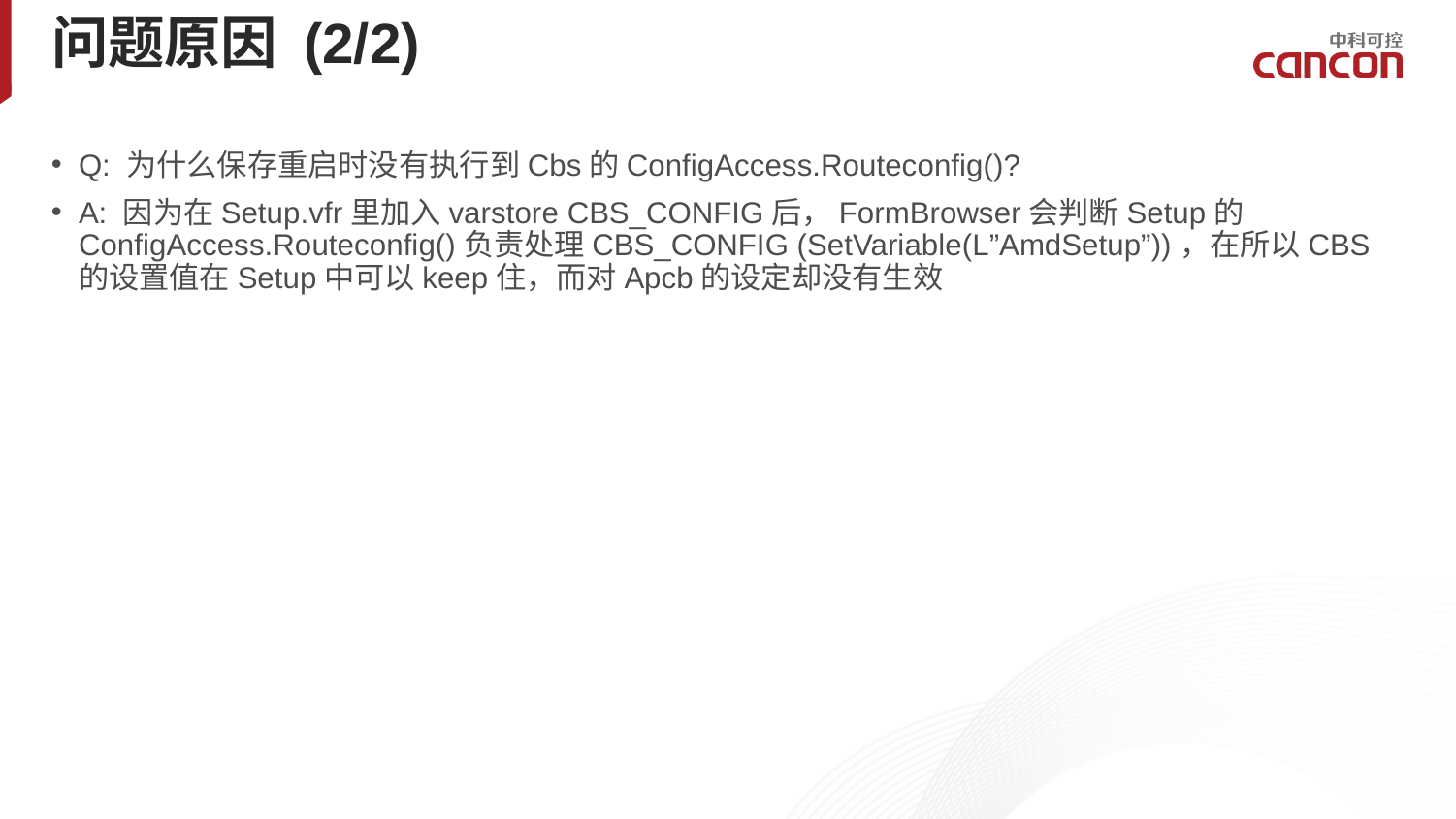

# 问题原因 (2/2)
Q: 为什么保存重启时没有执行到Cbs的ConfigAccess.Routeconfig()?
A: 因为在Setup.vfr里加入varstore CBS_CONFIG后，FormBrowser会判断Setup的ConfigAccess.Routeconfig()负责处理CBS_CONFIG (SetVariable(L”AmdSetup”))，在所以CBS的设置值在Setup中可以keep住，而对Apcb的设定却没有生效